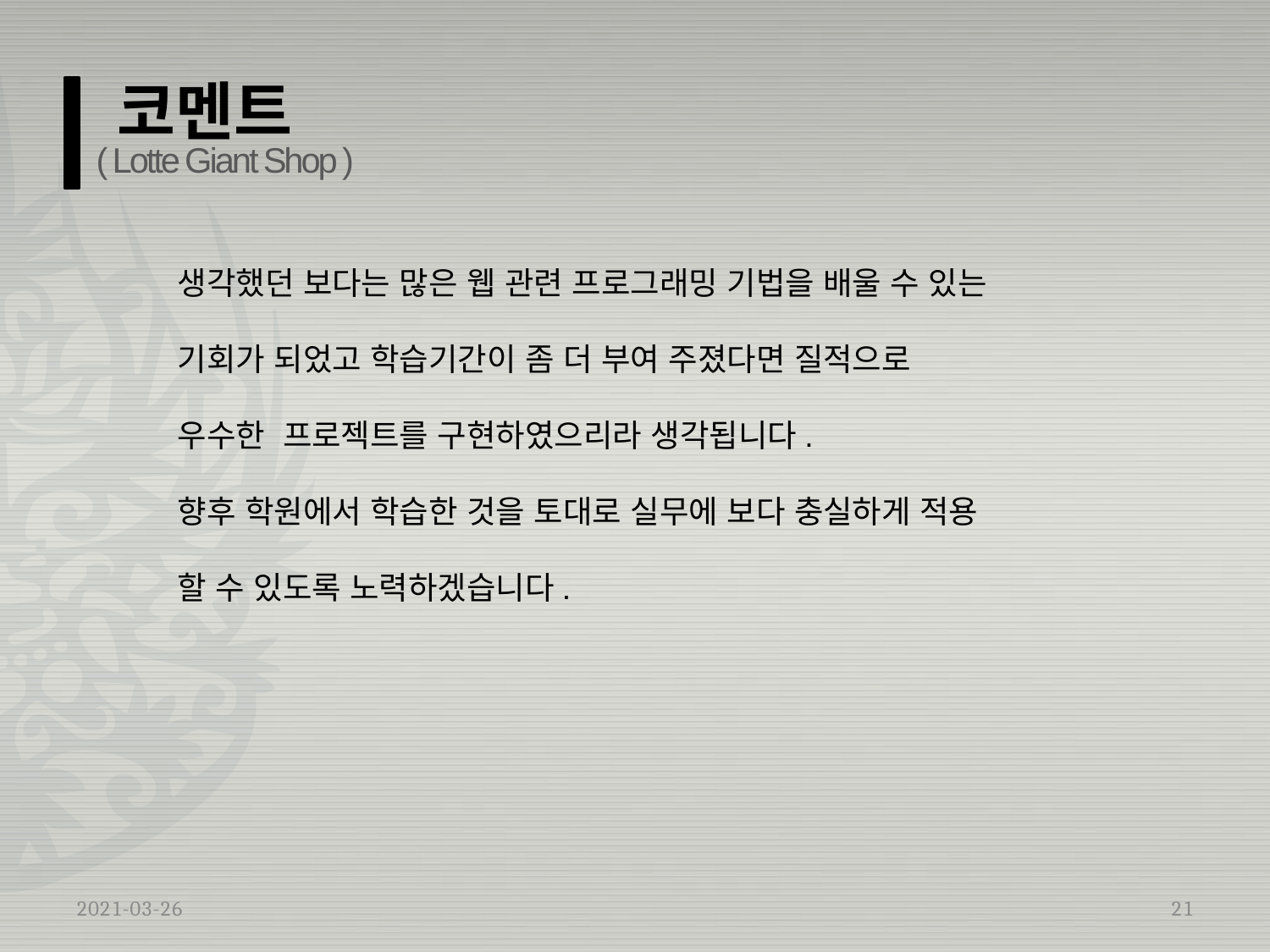

코멘트

( Lotte Giant Shop )
생각했던 보다는 많은 웹 관련 프로그래밍 기법을 배울 수 있는

기회가 되었고 학습기간이 좀 더 부여 주졌다면 질적으로

우수한  프로젝트를 구현하였으리라 생각됩니다.

향후 학원에서 학습한 것을 토대로 실무에 보다 충실하게 적용

할 수 있도록 노력하겠습니다.
2021-03-26
21